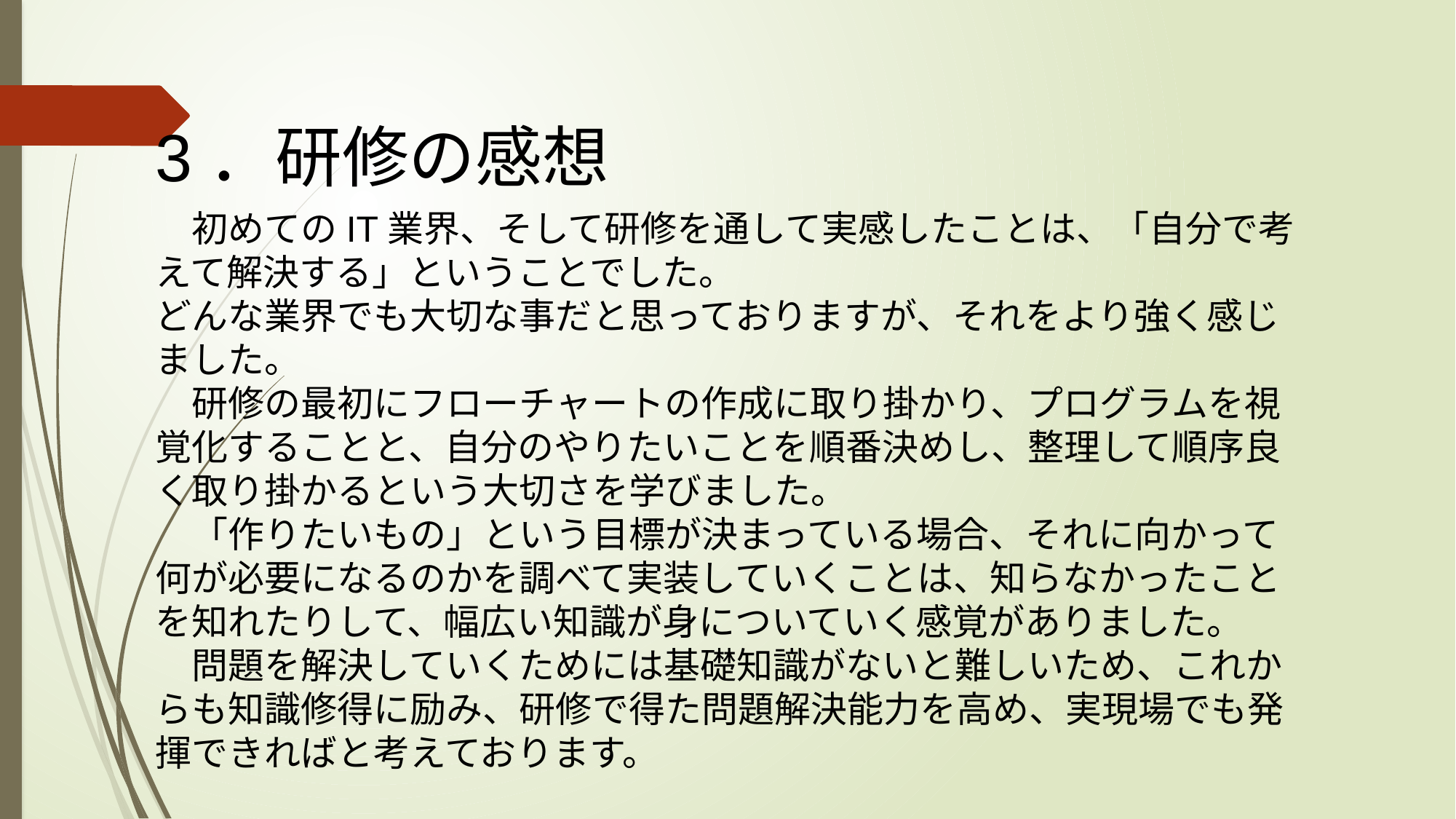

3．研修の感想
　初めてのIT業界、そして研修を通して実感したことは、「自分で考えて解決する」ということでした。
どんな業界でも大切な事だと思っておりますが、それをより強く感じました。
　研修の最初にフローチャートの作成に取り掛かり、プログラムを視覚化することと、自分のやりたいことを順番決めし、整理して順序良く取り掛かるという大切さを学びました。
　「作りたいもの」という目標が決まっている場合、それに向かって何が必要になるのかを調べて実装していくことは、知らなかったことを知れたりして、幅広い知識が身についていく感覚がありました。
　問題を解決していくためには基礎知識がないと難しいため、これからも知識修得に励み、研修で得た問題解決能力を高め、実現場でも発揮できればと考えております。